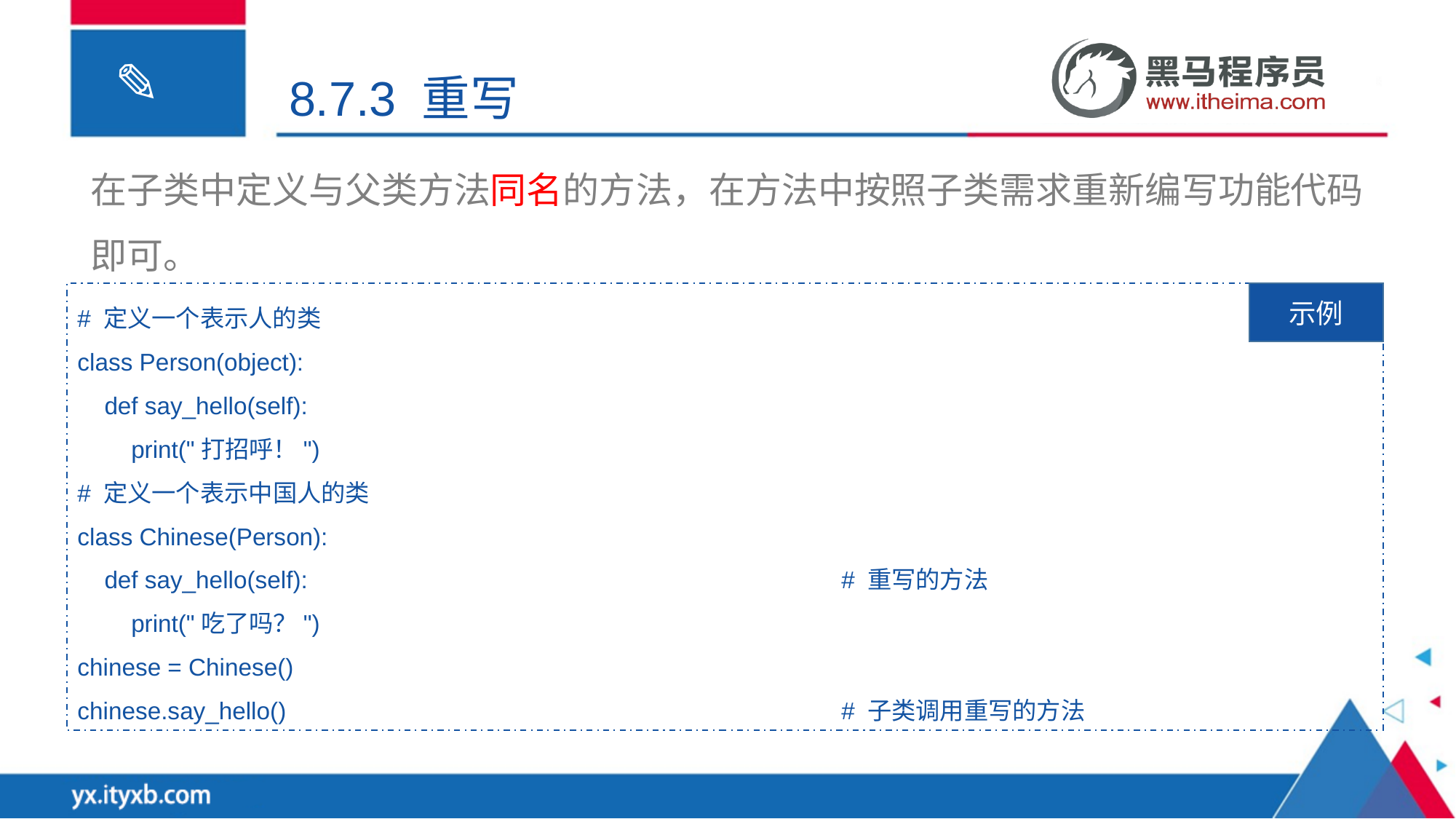

8.7.3 重写
在子类中定义与父类方法同名的方法，在方法中按照子类需求重新编写功能代码即可。
# 定义一个表示人的类
class Person(object):
    def say_hello(self):
        print("打招呼！")
# 定义一个表示中国人的类
class Chinese(Person):
    def say_hello(self):  					# 重写的方法
        print("吃了吗？")
chinese = Chinese()
chinese.say_hello()       					# 子类调用重写的方法
示例